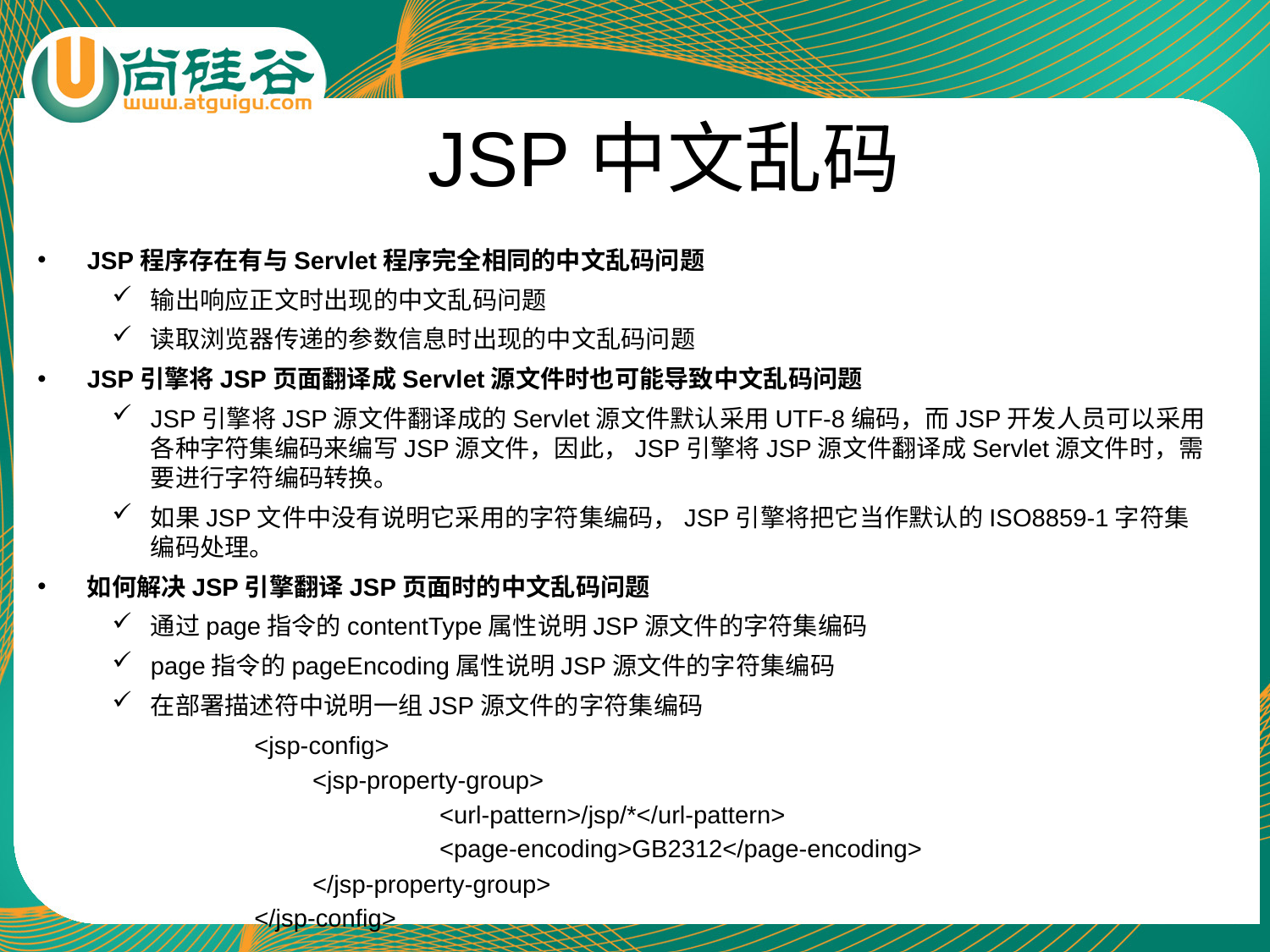

# JSP中文乱码
JSP程序存在有与Servlet程序完全相同的中文乱码问题
输出响应正文时出现的中文乱码问题
读取浏览器传递的参数信息时出现的中文乱码问题
JSP引擎将JSP页面翻译成Servlet源文件时也可能导致中文乱码问题
JSP引擎将JSP源文件翻译成的Servlet源文件默认采用UTF-8编码，而JSP开发人员可以采用各种字符集编码来编写JSP源文件，因此，JSP引擎将JSP源文件翻译成Servlet源文件时，需要进行字符编码转换。
如果JSP文件中没有说明它采用的字符集编码，JSP引擎将把它当作默认的ISO8859-1字符集编码处理。
如何解决JSP引擎翻译JSP页面时的中文乱码问题
通过page指令的contentType属性说明JSP源文件的字符集编码
page指令的pageEncoding属性说明JSP源文件的字符集编码
在部署描述符中说明一组JSP源文件的字符集编码
<jsp-config>
	<jsp-property-group>
		<url-pattern>/jsp/*</url-pattern>
		<page-encoding>GB2312</page-encoding>
	</jsp-property-group>
</jsp-config>